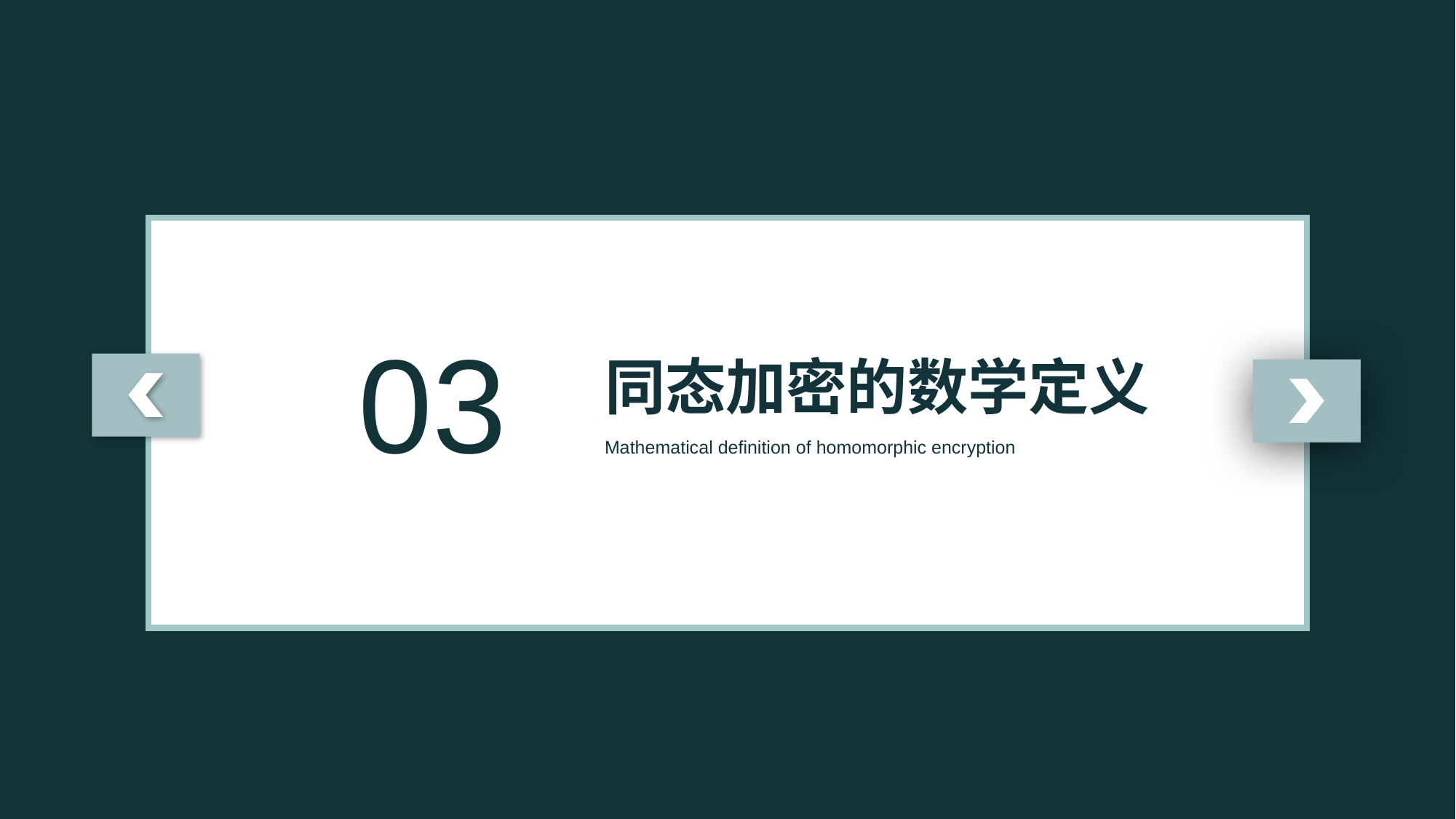

03
同态加密的数学定义

Mathematical definition of homomorphic encryption